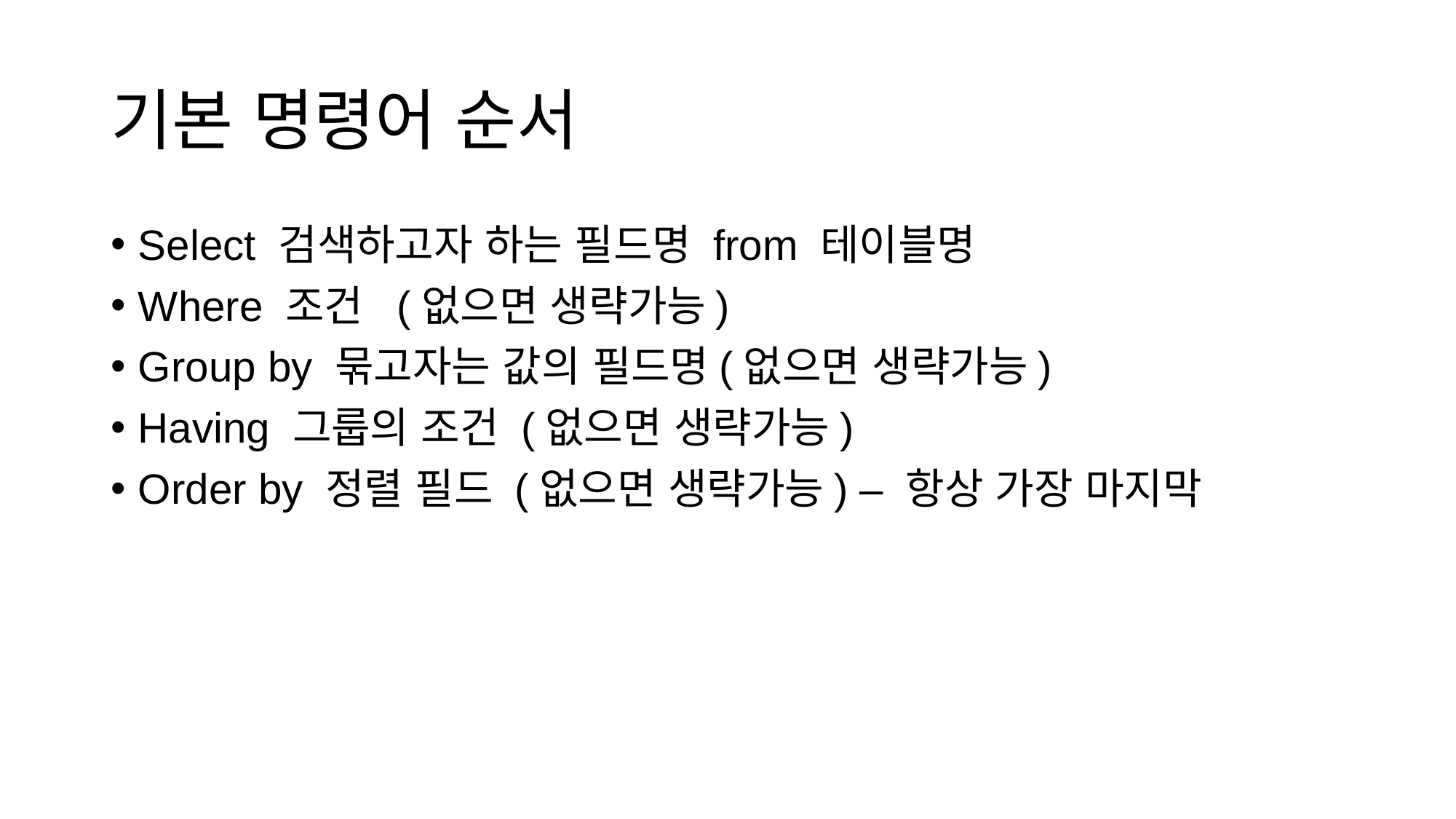

# 기본 명령어 순서
Select 검색하고자 하는 필드명 from 테이블명
Where 조건  (없으면 생략가능)
Group by 묶고자는 값의 필드명(없으면 생략가능)
Having 그룹의 조건 (없으면 생략가능)
Order by 정렬 필드 (없으면 생략가능) – 항상 가장 마지막